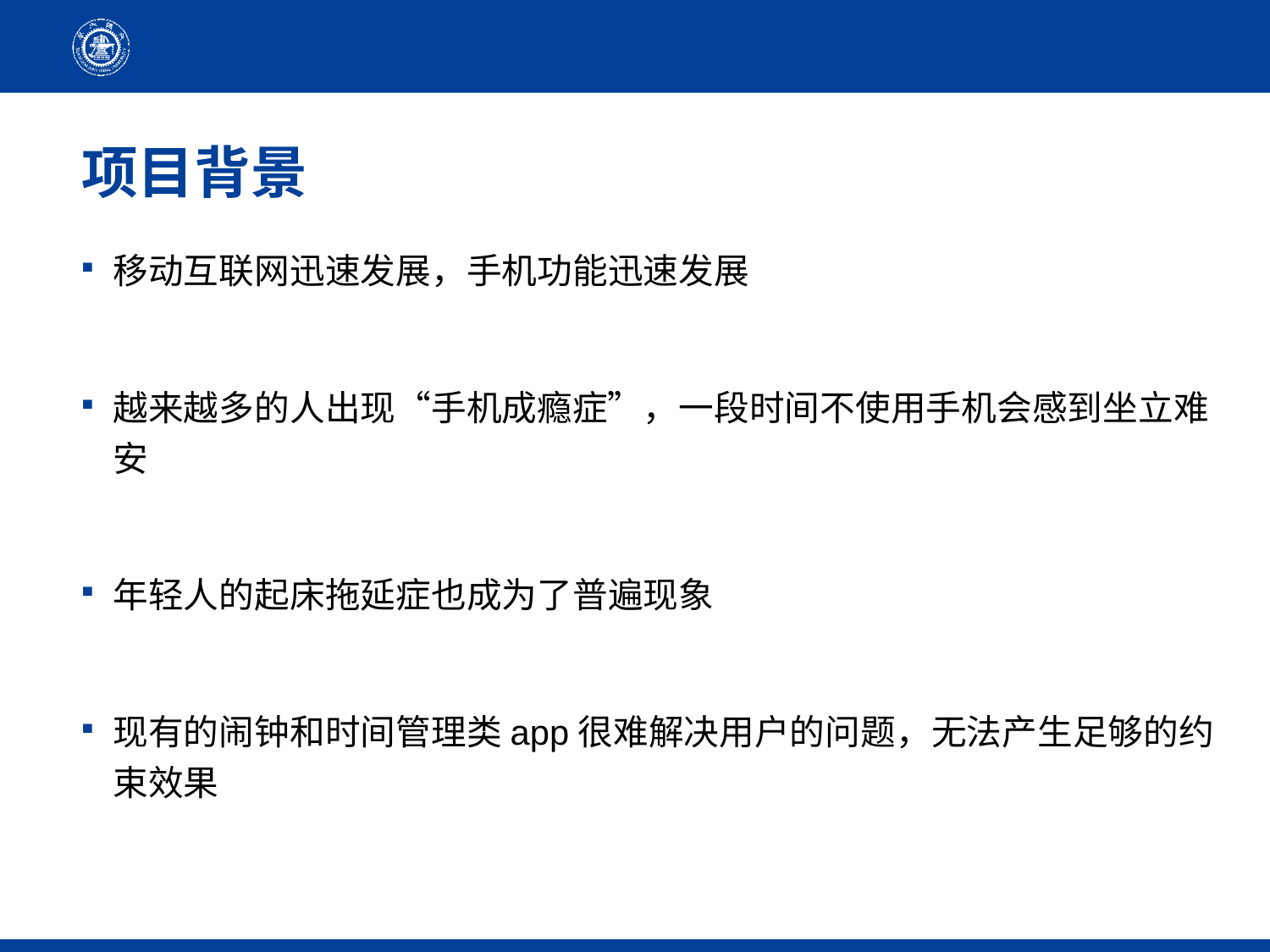

# 项目背景
移动互联网迅速发展，手机功能迅速发展

越来越多的人出现“手机成瘾症”，一段时间不使用手机会感到坐立难安

年轻人的起床拖延症也成为了普遍现象

现有的闹钟和时间管理类app很难解决用户的问题，无法产生足够的约束效果